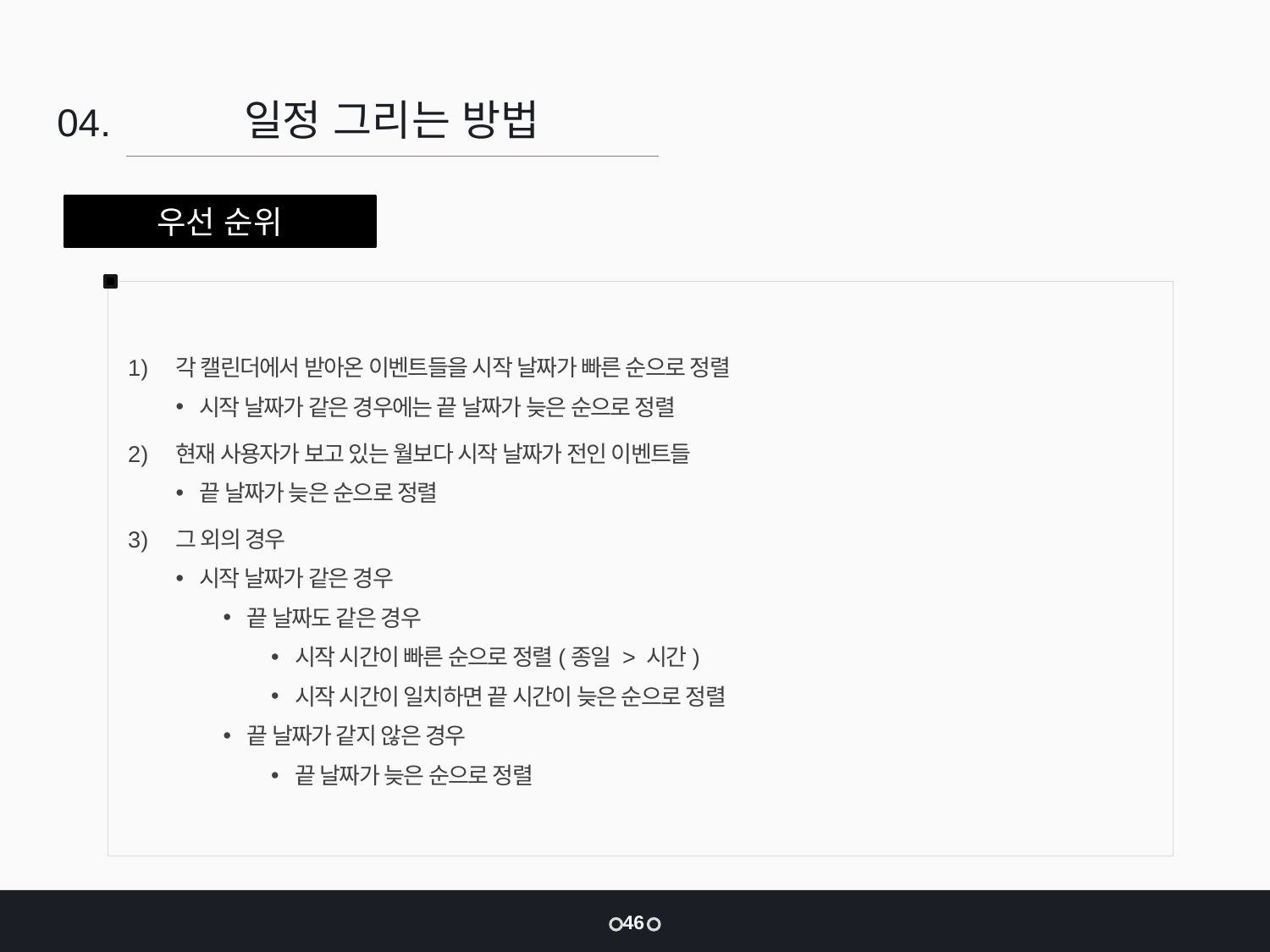

일정 그리는 방법
04.
우선 순위

각 캘린더에서 받아온 이벤트들을 시작 날짜가 빠른 순으로 정렬
시작 날짜가 같은 경우에는 끝 날짜가 늦은 순으로 정렬
현재 사용자가 보고 있는 월보다 시작 날짜가 전인 이벤트들
끝 날짜가 늦은 순으로 정렬
그 외의 경우
시작 날짜가 같은 경우
끝 날짜도 같은 경우
시작 시간이 빠른 순으로 정렬(종일 > 시간)
시작 시간이 일치하면 끝 시간이 늦은 순으로 정렬
끝 날짜가 같지 않은 경우
끝 날짜가 늦은 순으로 정렬
46